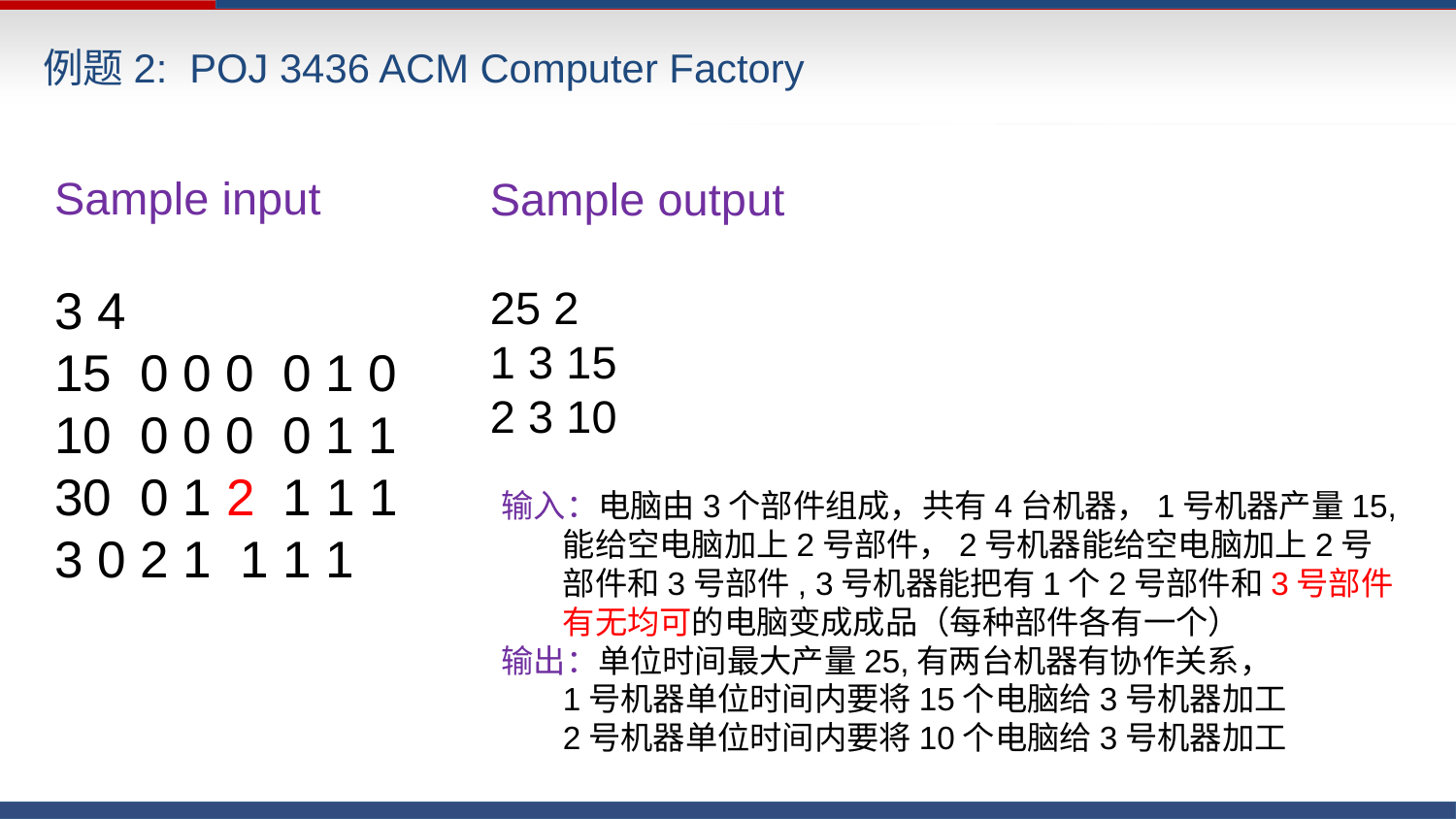

例题2:  POJ 3436 ACM Computer Factory
Sample input

3 4
15  0 0 0  0 1 0
10  0 0 0  0 1 1
30  0 1 2  1 1 1
3 0 2 1  1 1 1
Sample output

25 2
1 3 15
2 3 10
输入：电脑由3个部件组成，共有4台机器，1号机器产量15, 能给空电脑加上2号部件，2号机器能给空电脑加上2号部件和3号部件, 3号机器能把有1个2号部件和3号部件有无均可的电脑变成成品（每种部件各有一个）
输出：单位时间最大产量25,有两台机器有协作关系，
	1号机器单位时间内要将15个电脑给3号机器加工
	2号机器单位时间内要将10个电脑给3号机器加工